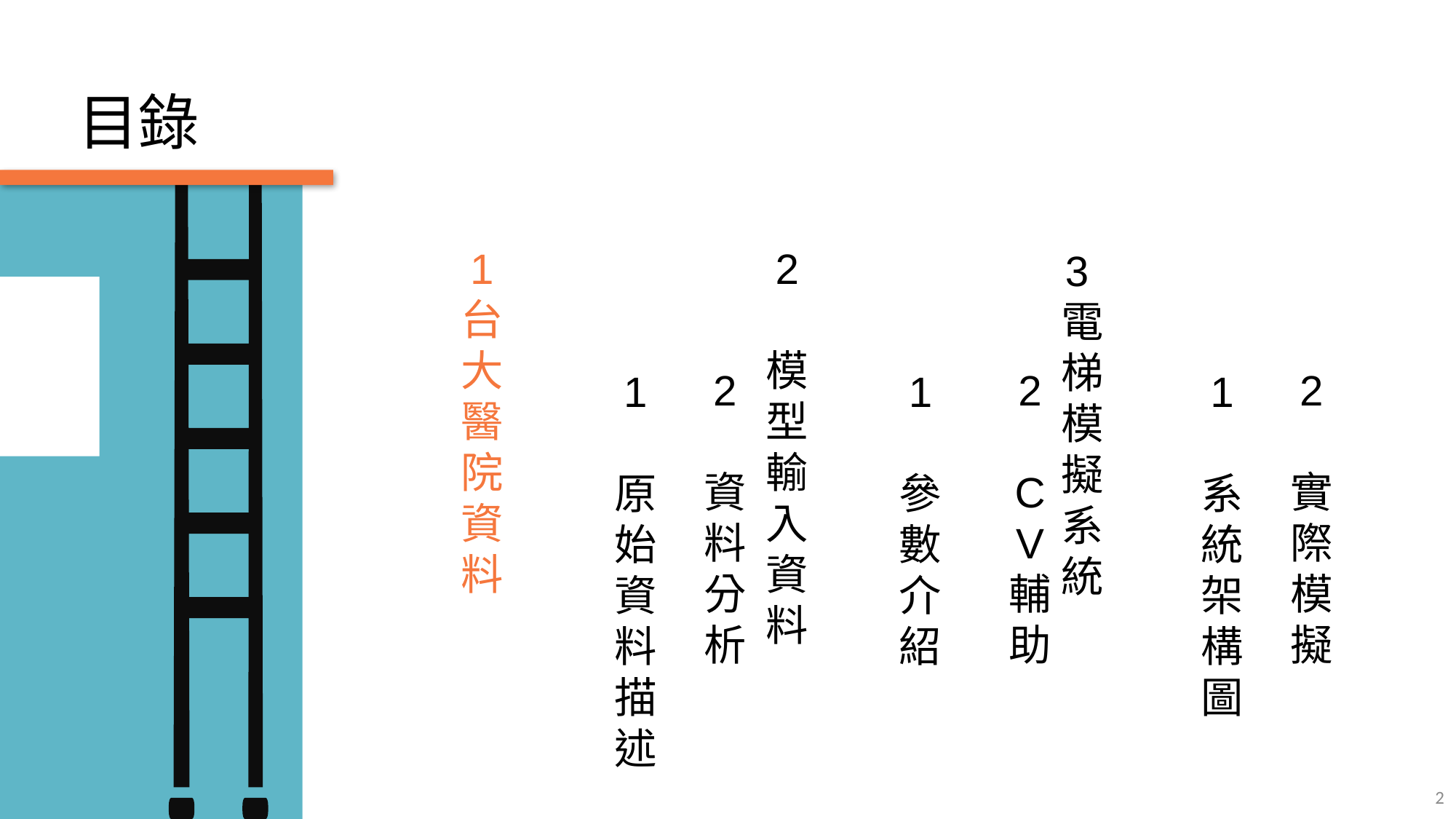

目錄

1 台大醫院資料
2 模型輸入資料
3 電梯模擬系統

2 資料分析
2 CV輔助
2 實際模擬
1 原始資料描述
1 參數介紹
1 系統架構圖
2